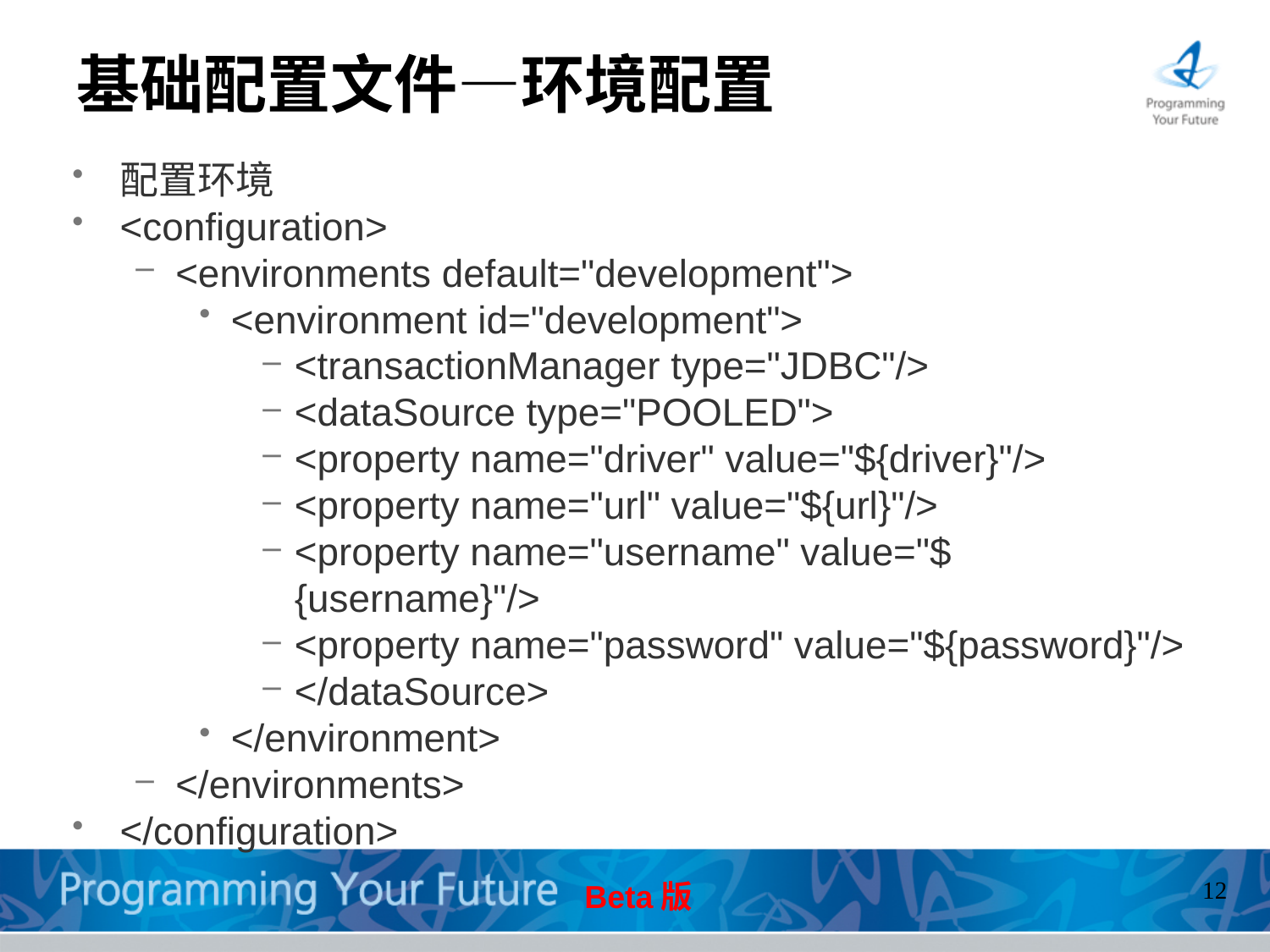

# 基础配置文件—环境配置
配置环境
<configuration>
<environments default="development">
<environment id="development">
<transactionManager type="JDBC"/>
<dataSource type="POOLED">
<property name="driver" value="${driver}"/>
<property name="url" value="${url}"/>
<property name="username" value="${username}"/>
<property name="password" value="${password}"/>
</dataSource>
</environment>
</environments>
</configuration>